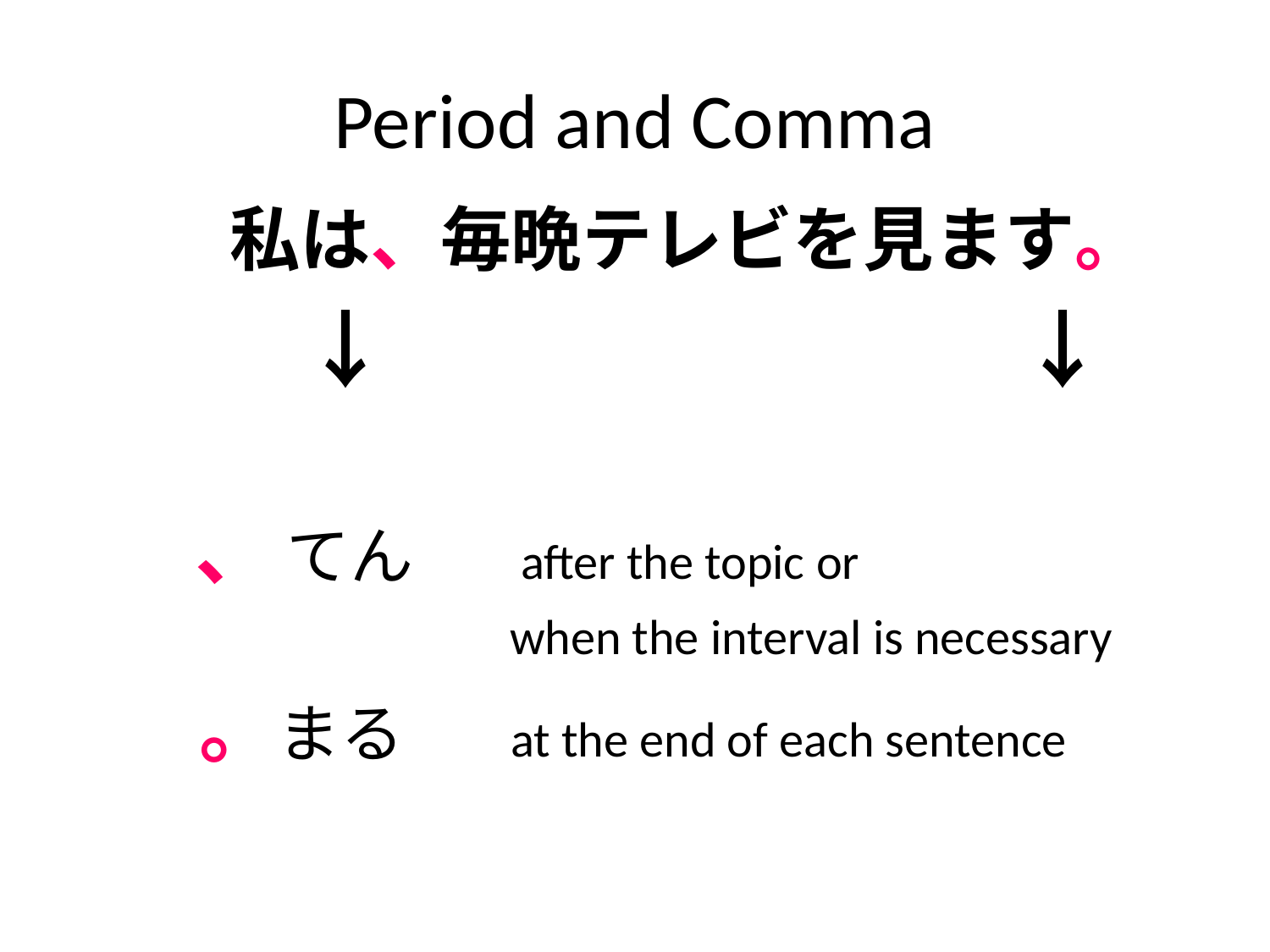

# Period and Comma
　　私は、毎晩テレビを見ます。
            ↓　　　　　　　 ↓

      、 てん 　 after the topic or
                                       when the interval is necessary
　　。まる　  at the end of each sentence